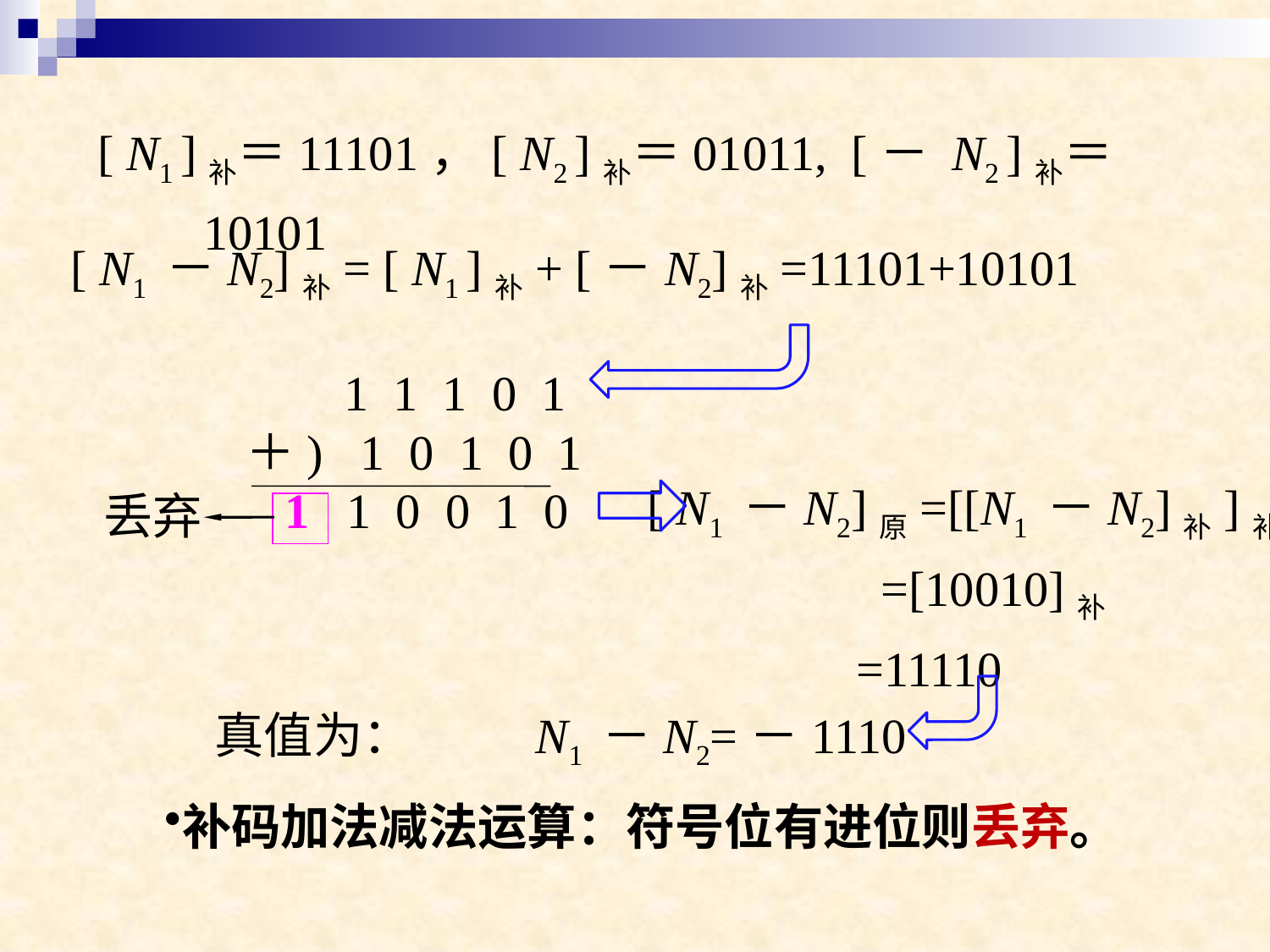

[ N1 ]补＝11101，[ N2 ]补＝01011,  [－ N2 ]补＝10101
[ N1 －N2]补= [ N1 ]补+ [－N2]补=11101+10101

        1  1  1  0  1
＋)   1  0  1  0  1
1   1  0  0  1  0
丢弃

[ N1 －N2]原=[[N1 －N2]补]补
                   =[10010]补
                             =11110

真值为：	     N1 －N2=－1110
补码加法减法运算：符号位有进位则丢弃。